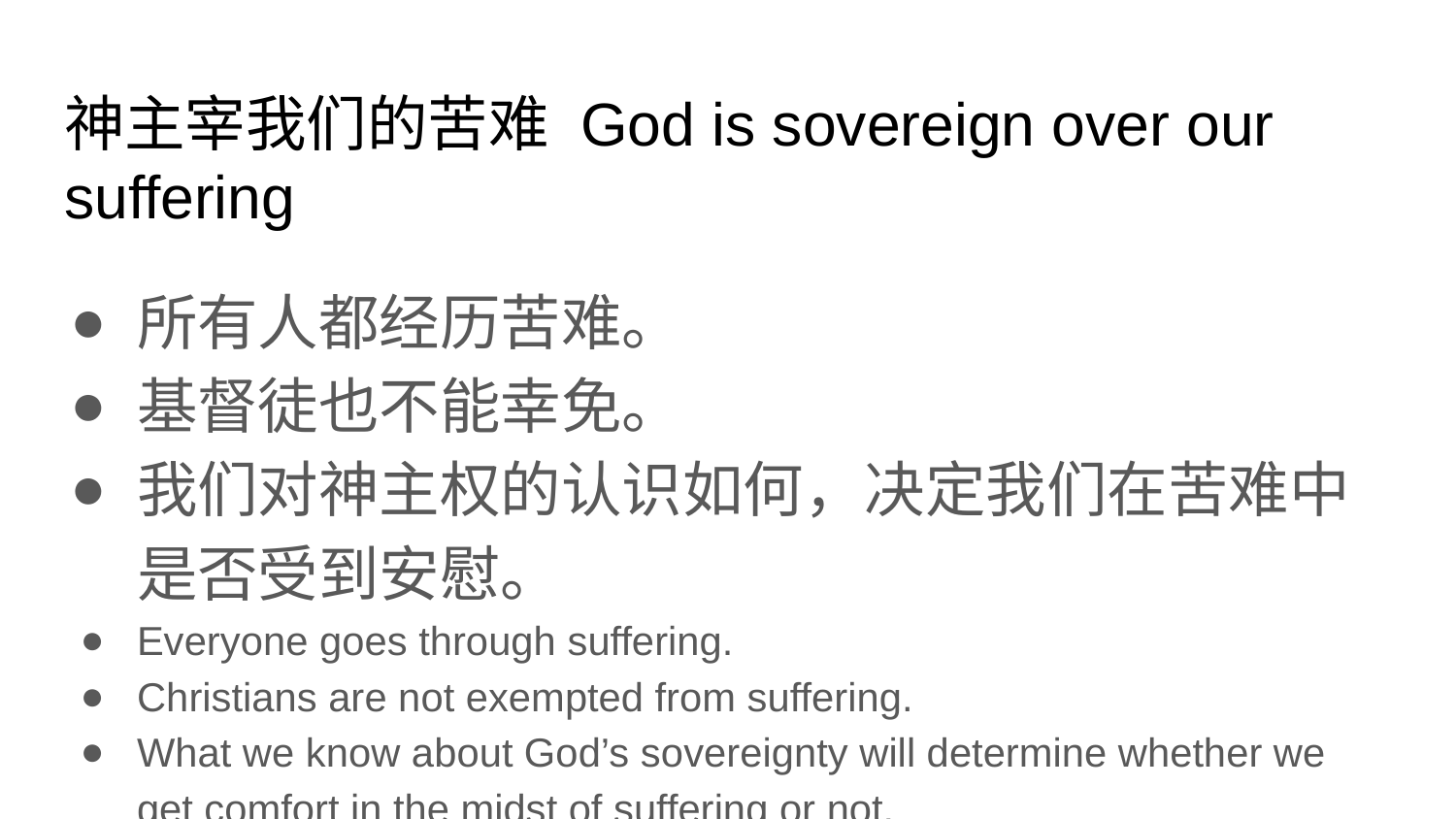

# 神主宰我们的苦难 God is sovereign over our suffering
所有人都经历苦难。
基督徒也不能幸免。
我们对神主权的认识如何，决定我们在苦难中是否受到安慰。
Everyone goes through suffering.
Christians are not exempted from suffering.
What we know about God’s sovereignty will determine whether we get comfort in the midst of suffering or not.